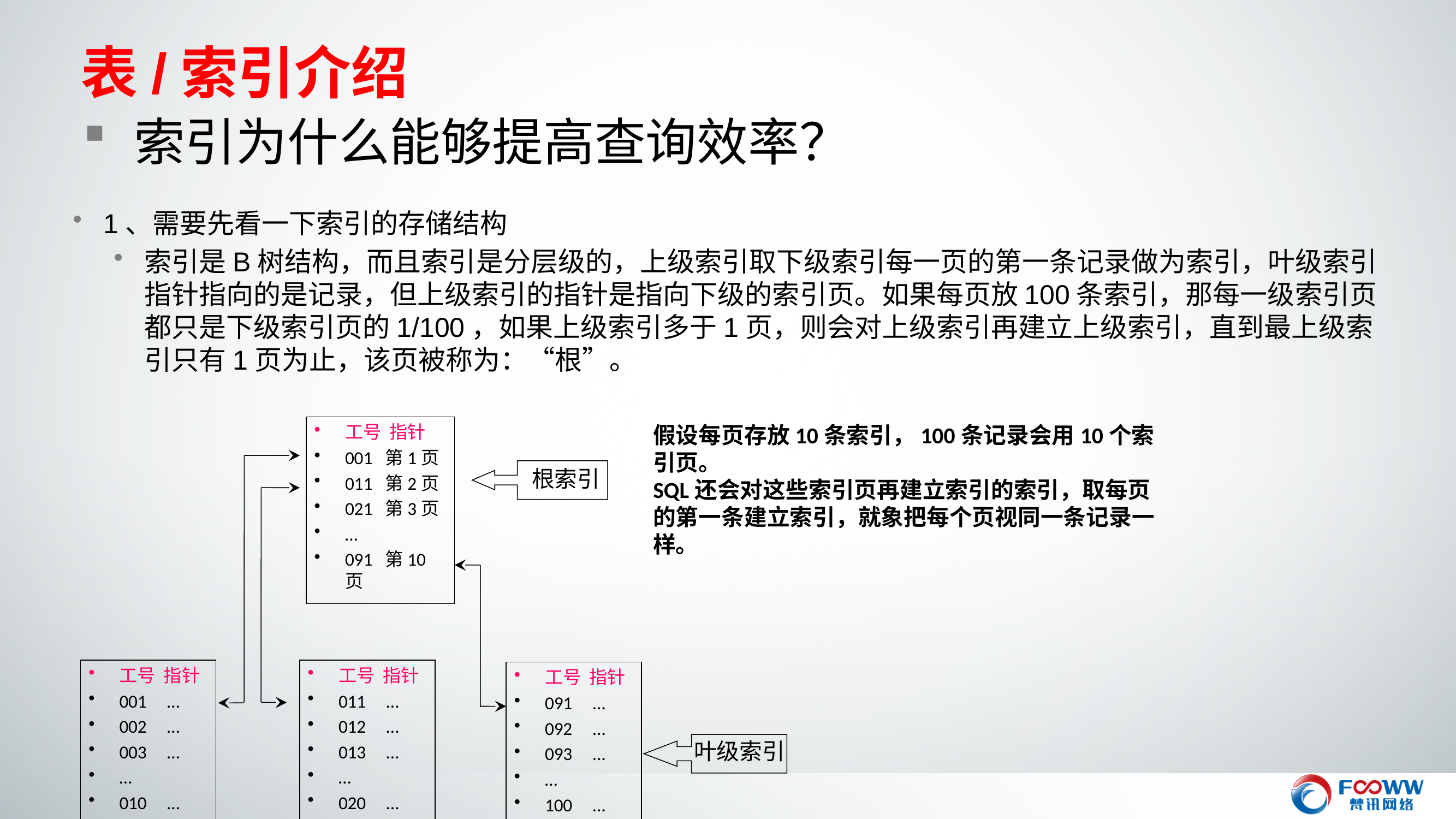

# 表/索引介绍
索引为什么能够提高查询效率？

1、需要先看一下索引的存储结构
索引是B树结构，而且索引是分层级的，上级索引取下级索引每一页的第一条记录做为索引，叶级索引指针指向的是记录，但上级索引的指针是指向下级的索引页。如果每页放100条索引，那每一级索引页都只是下级索引页的1/100，如果上级索引多于1页，则会对上级索引再建立上级索引，直到最上级索引只有1页为止，该页被称为：“根”。

工号  指针
001  第1页
011  第2页
021  第3页
…
091  第10页
假设每页存放10条索引，100条记录会用10个索引页。
SQL还会对这些索引页再建立索引的索引，取每页的第一条建立索引，就象把每个页视同一条记录一样。

根索引
工号  指针
001     …
002     …
003     …
…
010     …
工号  指针
011     …
012     …
013     …
…
020     …
工号  指针
091     …
092     …
093     …
…
100     …
叶级索引

第1页
第10页
第2页